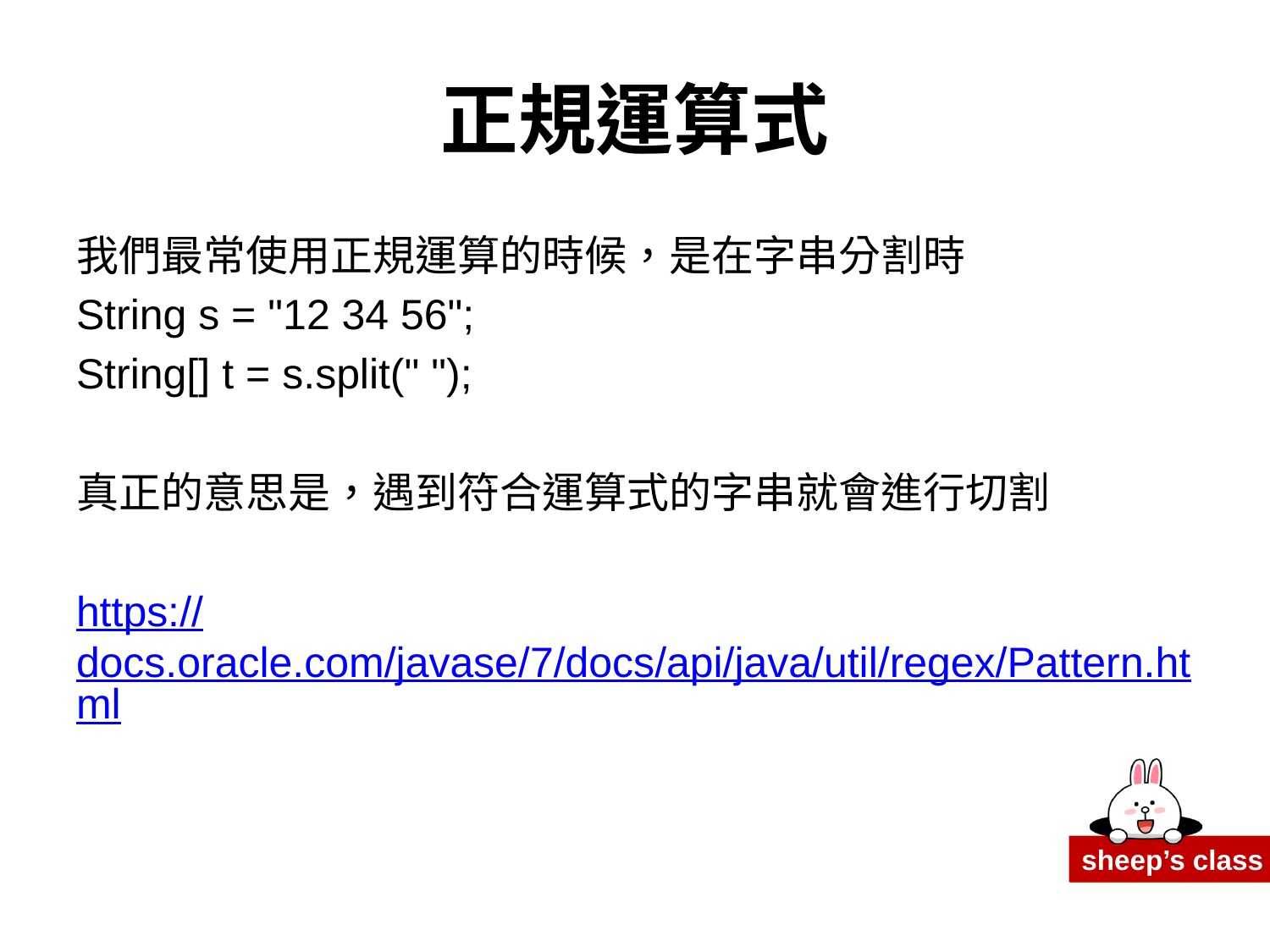

# 正規運算式
我們最常使用正規運算的時候，是在字串分割時
String s = "12 34 56";
String[] t = s.split(" ");

真正的意思是，遇到符合運算式的字串就會進行切割

https://docs.oracle.com/javase/7/docs/api/java/util/regex/Pattern.html